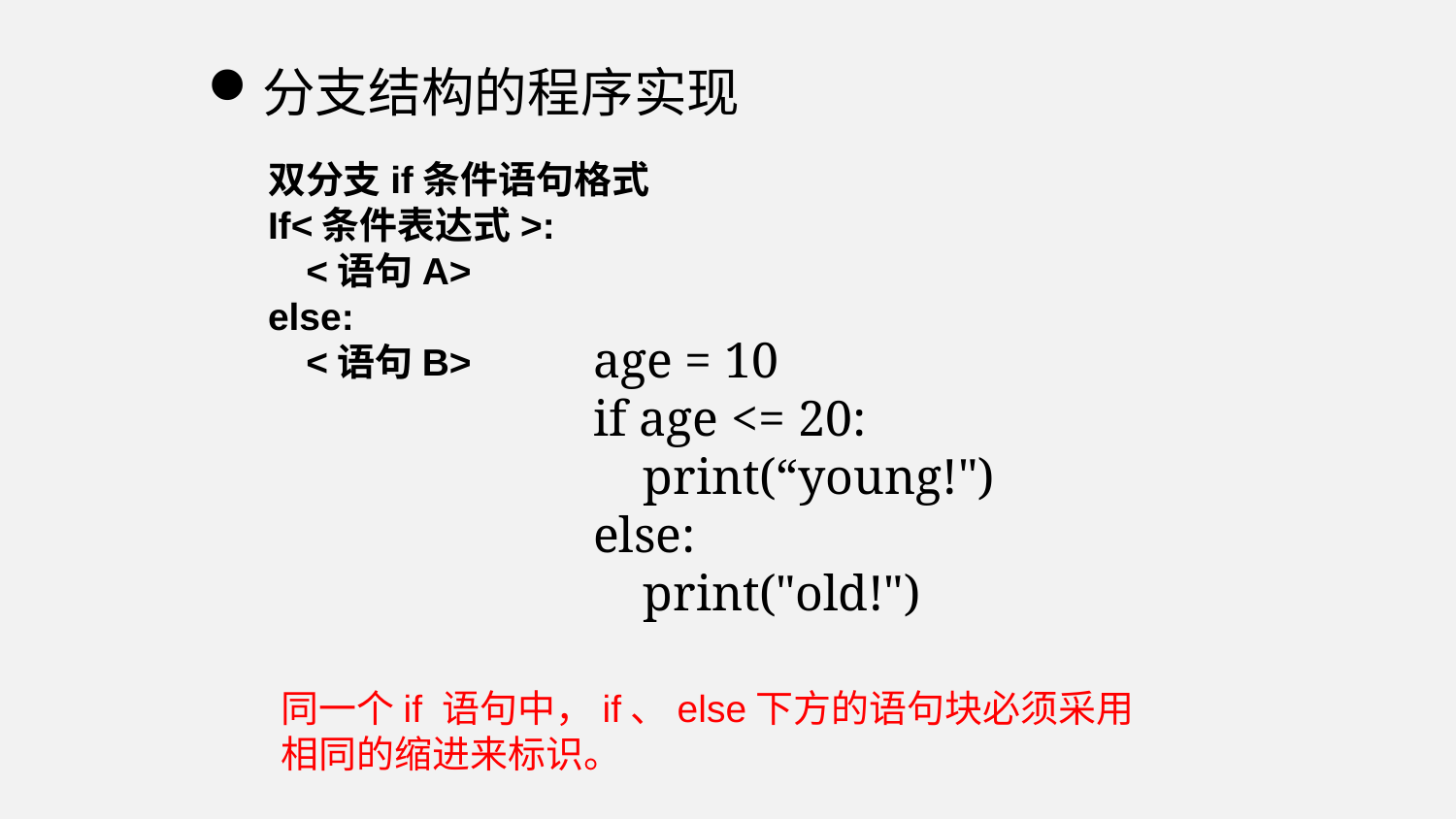

分支结构的程序实现
双分支if条件语句格式
If<条件表达式>:
<语句A>
else:
<语句B>

age = 10
if age <= 20:
    print(“young!")
else:
    print("old!")
同一个if 语句中，if、else下方的语句块必须采用相同的缩进来标识。